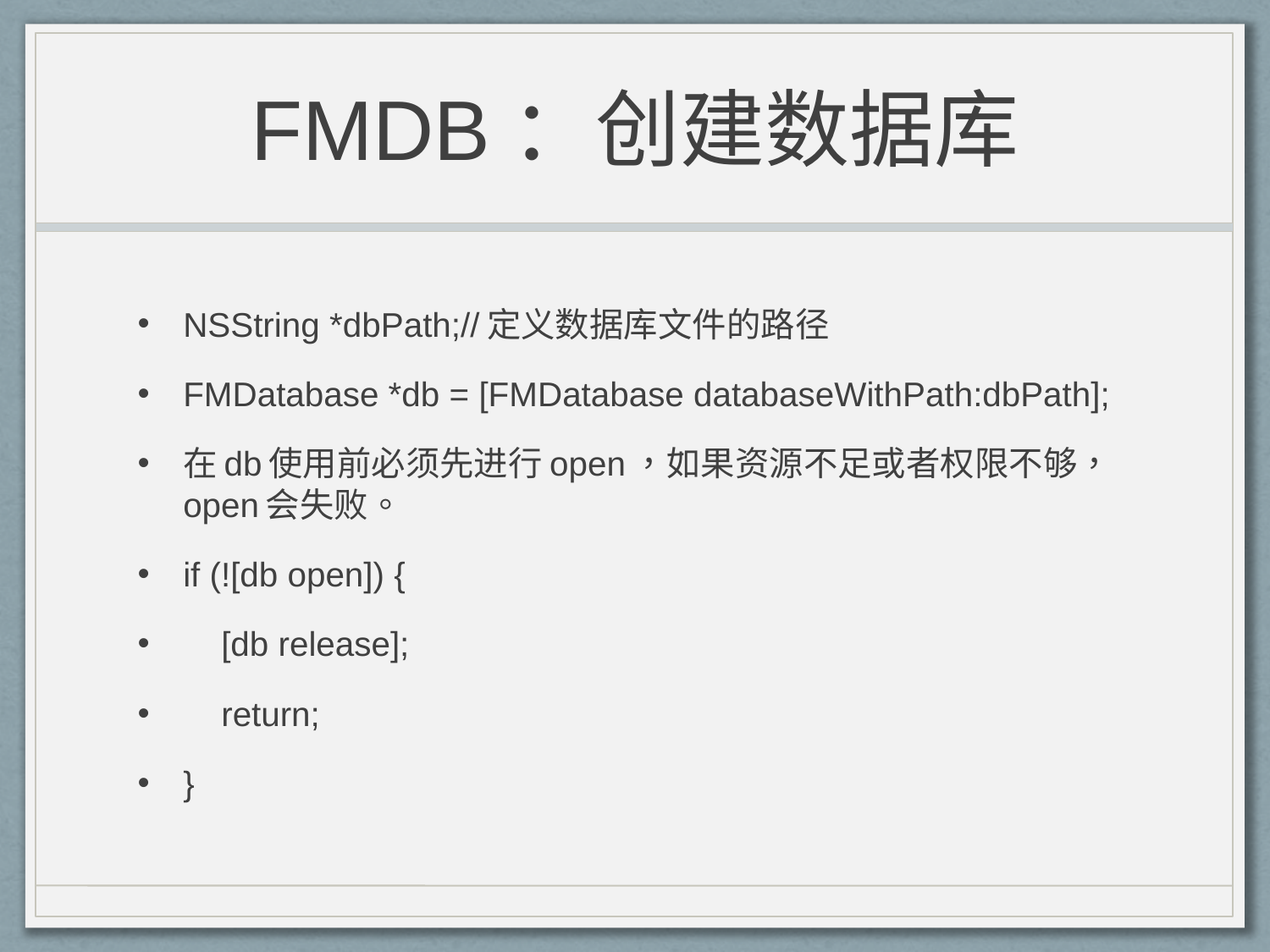

# FMDB：创建数据库
NSString *dbPath;//定义数据库文件的路径
FMDatabase *db = [FMDatabase databaseWithPath:dbPath];
在db使用前必须先进行open，如果资源不足或者权限不够，open会失败。
if (![db open]) {
    [db release];
    return;
}